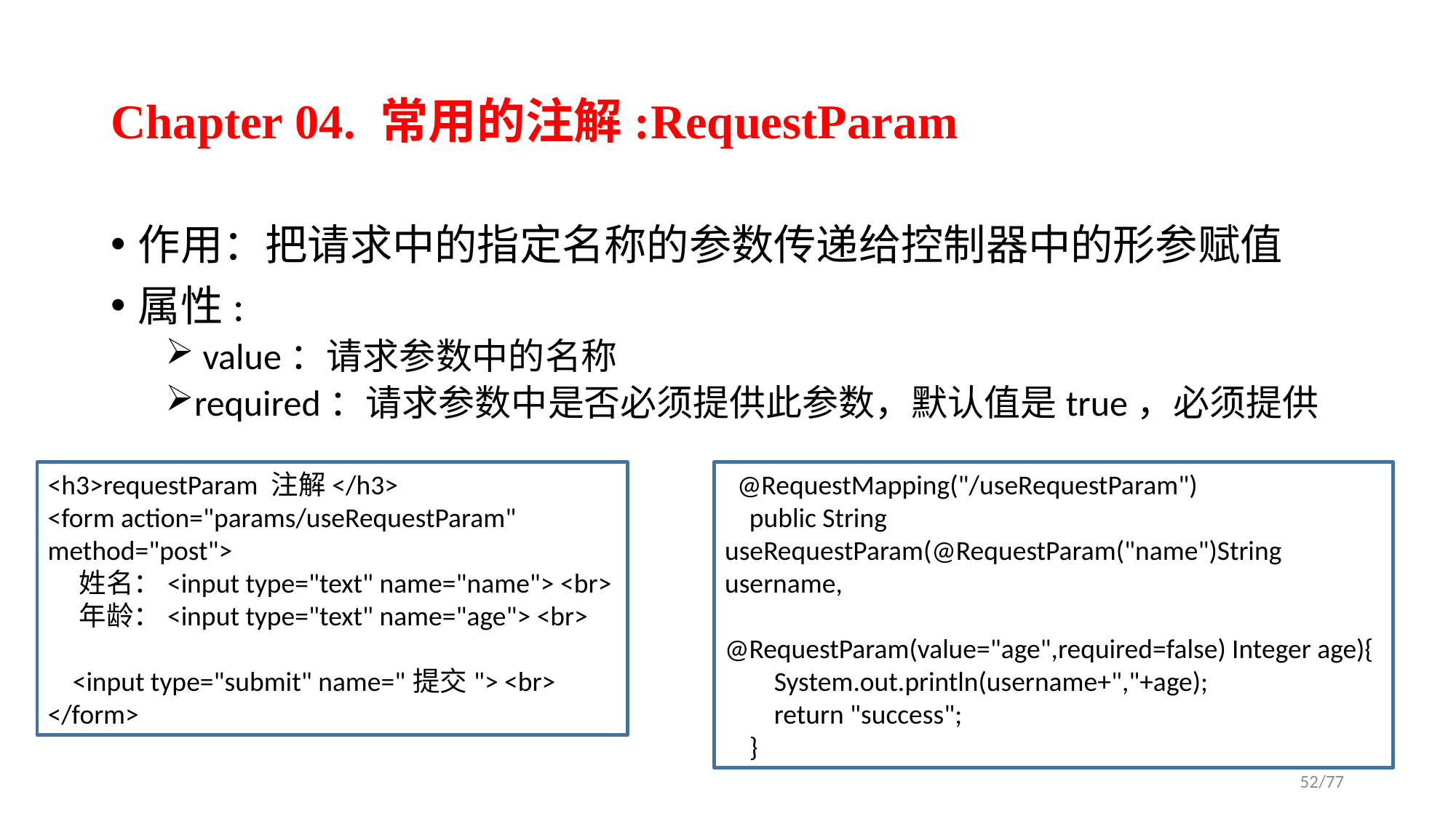

# Chapter 04. 常用的注解:RequestParam
作用：把请求中的指定名称的参数传递给控制器中的形参赋值
属性:
 value：请求参数中的名称
required：请求参数中是否必须提供此参数，默认值是true，必须提供
<h3>requestParam 注解</h3>
<form action="params/useRequestParam" method="post">
    姓名：<input type="text" name="name"> <br>
    年龄：<input type="text" name="age"> <br>

    <input type="submit" name="提交"> <br>
</form>
  @RequestMapping("/useRequestParam")
    public String useRequestParam(@RequestParam("name")String username,
                                  @RequestParam(value="age",required=false) Integer age){
        System.out.println(username+","+age);
        return "success";
    }
52